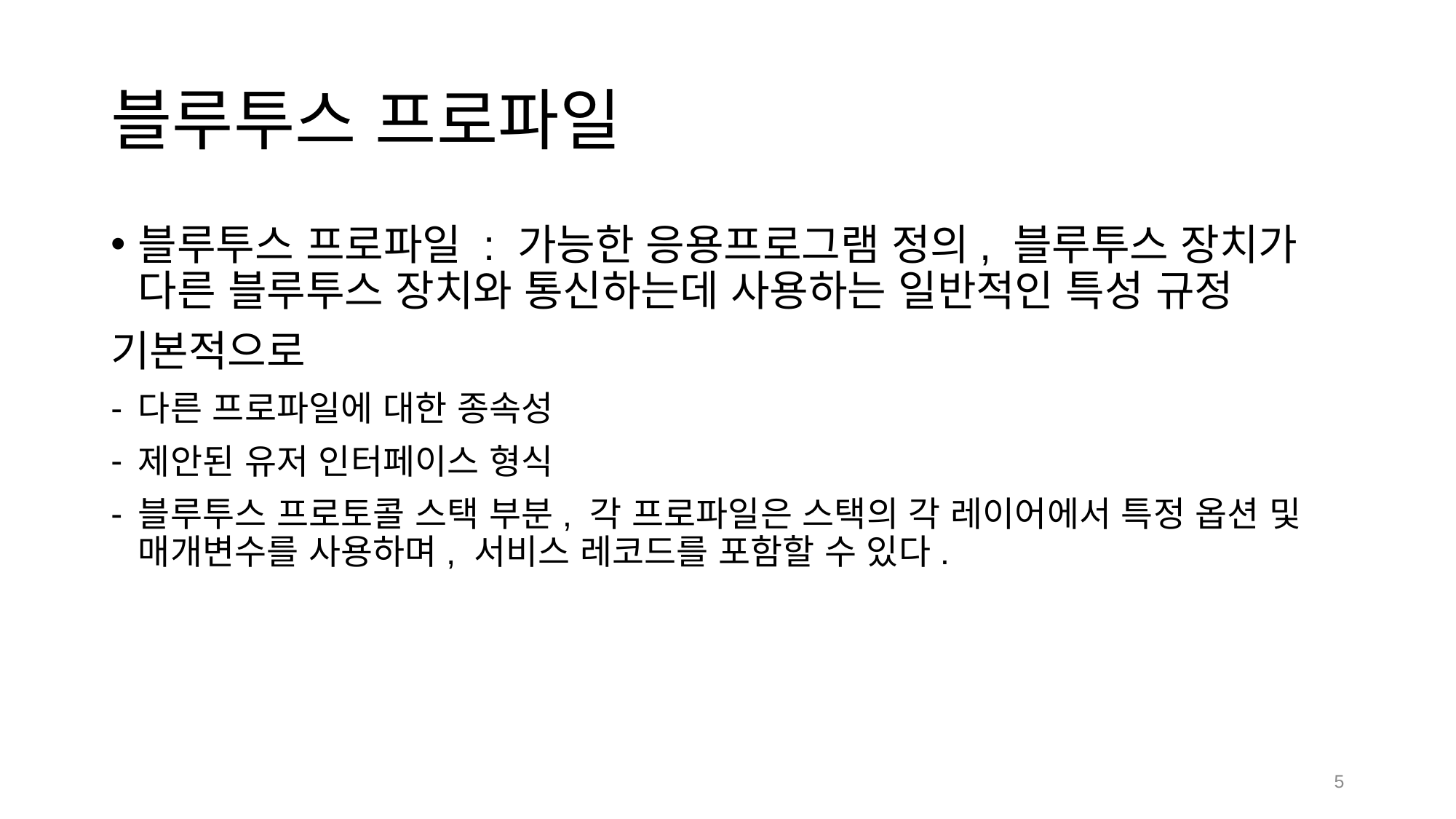

# 블루투스 프로파일
블루투스 프로파일 : 가능한 응용프로그램 정의, 블루투스 장치가 다른 블루투스 장치와 통신하는데 사용하는 일반적인 특성 규정
기본적으로
다른 프로파일에 대한 종속성
제안된 유저 인터페이스 형식
블루투스 프로토콜 스택 부분, 각 프로파일은 스택의 각 레이어에서 특정 옵션 및 매개변수를 사용하며, 서비스 레코드를 포함할 수 있다.
5